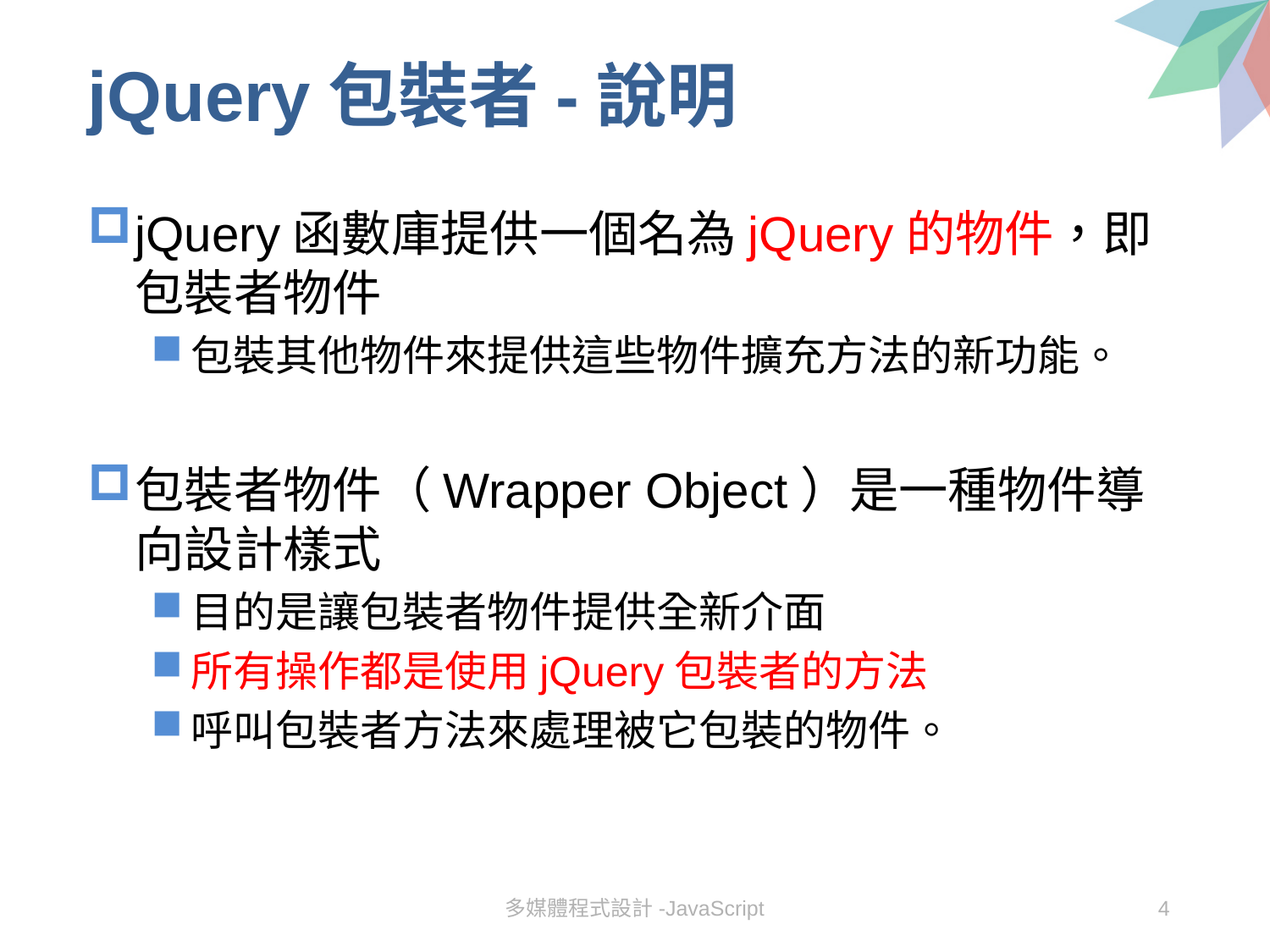

# jQuery包裝者-說明
jQuery函數庫提供一個名為jQuery的物件，即包裝者物件
包裝其他物件來提供這些物件擴充方法的新功能。

包裝者物件（Wrapper Object）是一種物件導向設計樣式
目的是讓包裝者物件提供全新介面
所有操作都是使用jQuery包裝者的方法
呼叫包裝者方法來處理被它包裝的物件。

多媒體程式設計-JavaScript
4